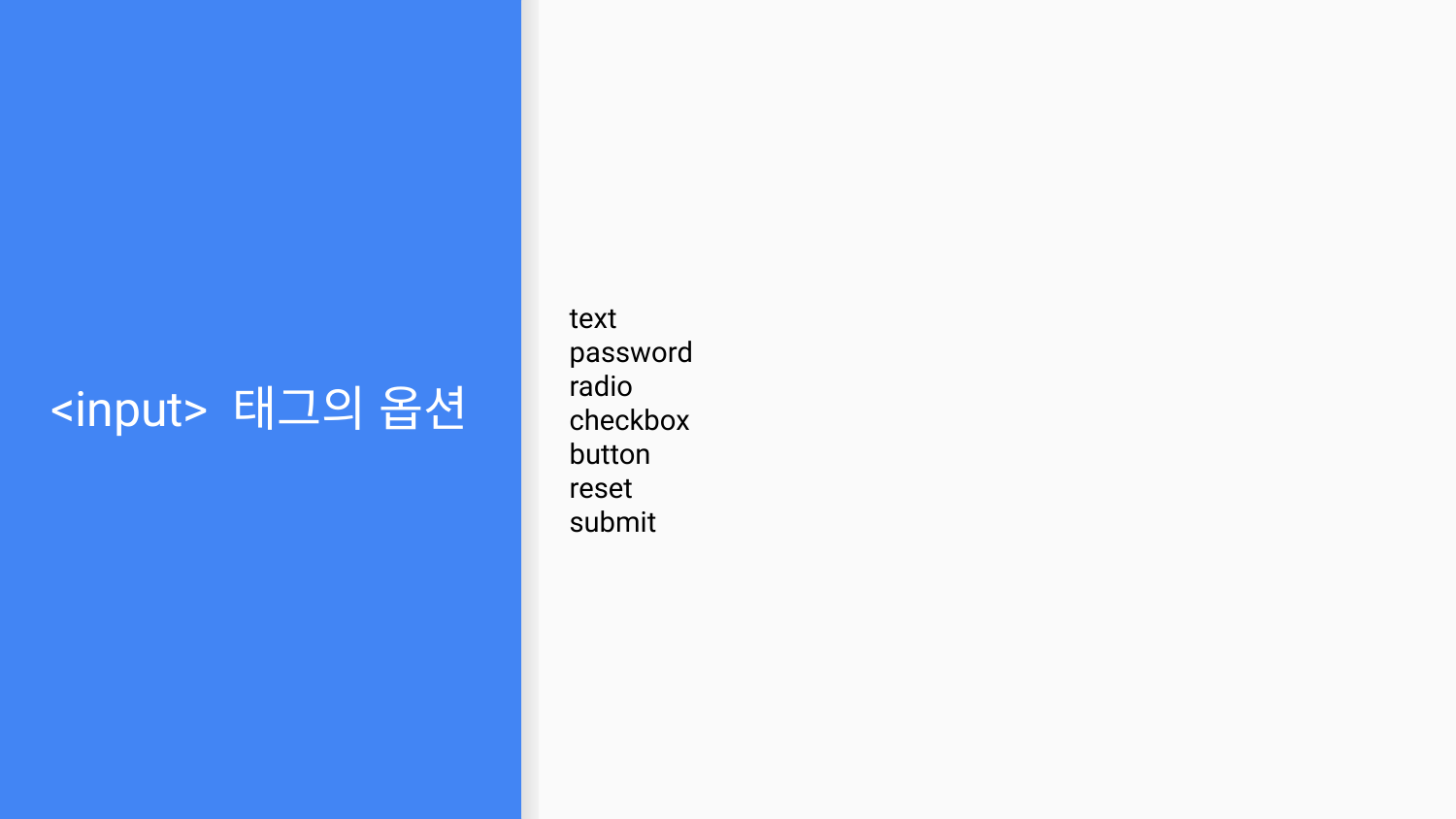

# <input> 태그의 옵션
text
password
radio
checkbox
button
reset
submit